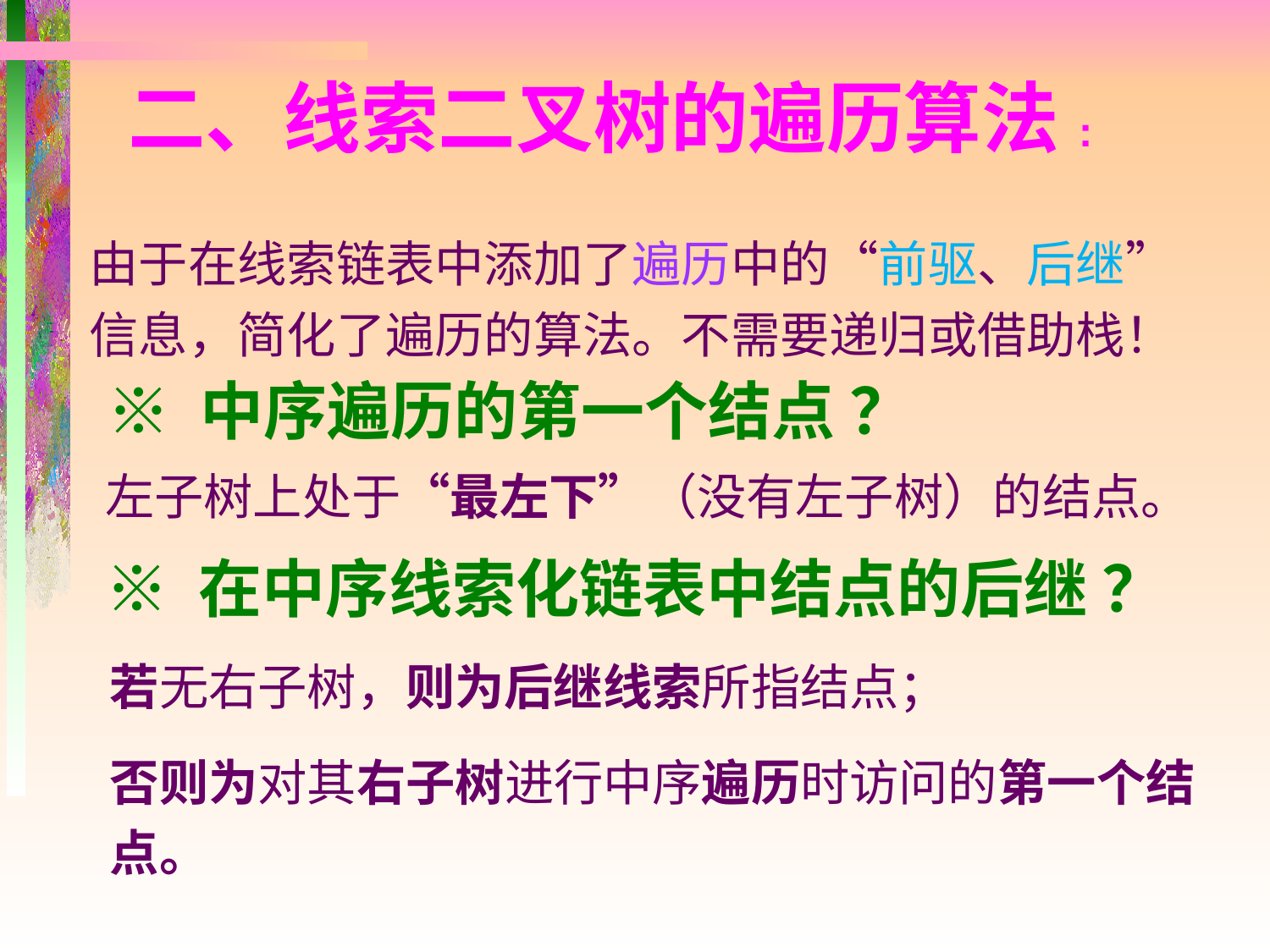

二、线索二叉树的遍历算法:
由于在线索链表中添加了遍历中的“前驱、后继”信息，简化了遍历的算法。不需要递归或借助栈！
 ※ 中序遍历的第一个结点 ？
左子树上处于“最左下”（没有左子树）的结点。
 ※ 在中序线索化链表中结点的后继 ？
若无右子树，则为后继线索所指结点；
否则为对其右子树进行中序遍历时访问的第一个结点。